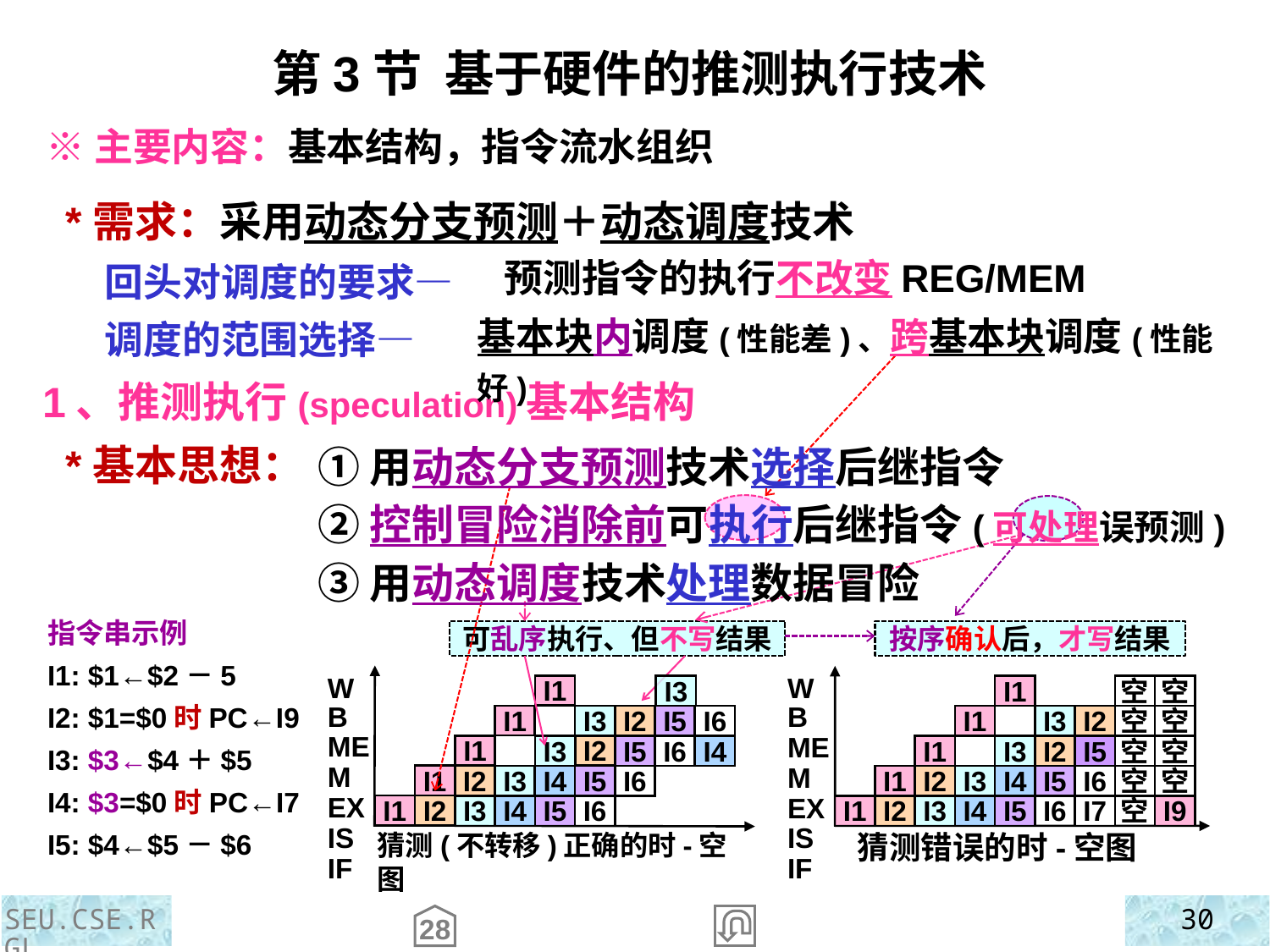

第3节  基于硬件的推测执行技术
 ※主要内容：基本结构，指令流水组织
  *需求：采用动态分支预测＋动态调度技术
      回头对调度的要求—
      调度的范围选择—
  预测指令的执行不改变REG/MEM
基本块内调度(性能差)、跨基本块调度(性能好)
1、推测执行(speculation)基本结构
  *基本思想：
①用动态分支预测技术选择后继指令
②控制冒险消除前可执行后继指令(可处理误预测)
③用动态调度技术处理数据冒险

按序确认后，才写结果
可乱序执行、但不写结果
指令串示例
I1: $1←$2－5
I2: $1=$0时PC←I9
I3: $3←$4＋$5
I4: $3=$0时PC←I7
I5: $4←$5－$6

WB
MEM
EX
IS
IF
I1
I1
I2
I1
I2
I1
I2
I1
I2

猜测(不转移)正确的时-空图

I1
空
空
WB
MEM
EX
IS
IF
I1
I3
I2
空
空
I1
I3
I2
I5
空
空
I1
I2
I3
I4
I5
I6
空
空
I1
I2
I3
I4
I5
I6
I7
空
I9

猜测错误的时-空图
I3
I4
I3
I3
I5
I6
I5
I6
I5
I6
I5
I6
I3
I4
I4
I3
SEU.CSE.RGL
30

28